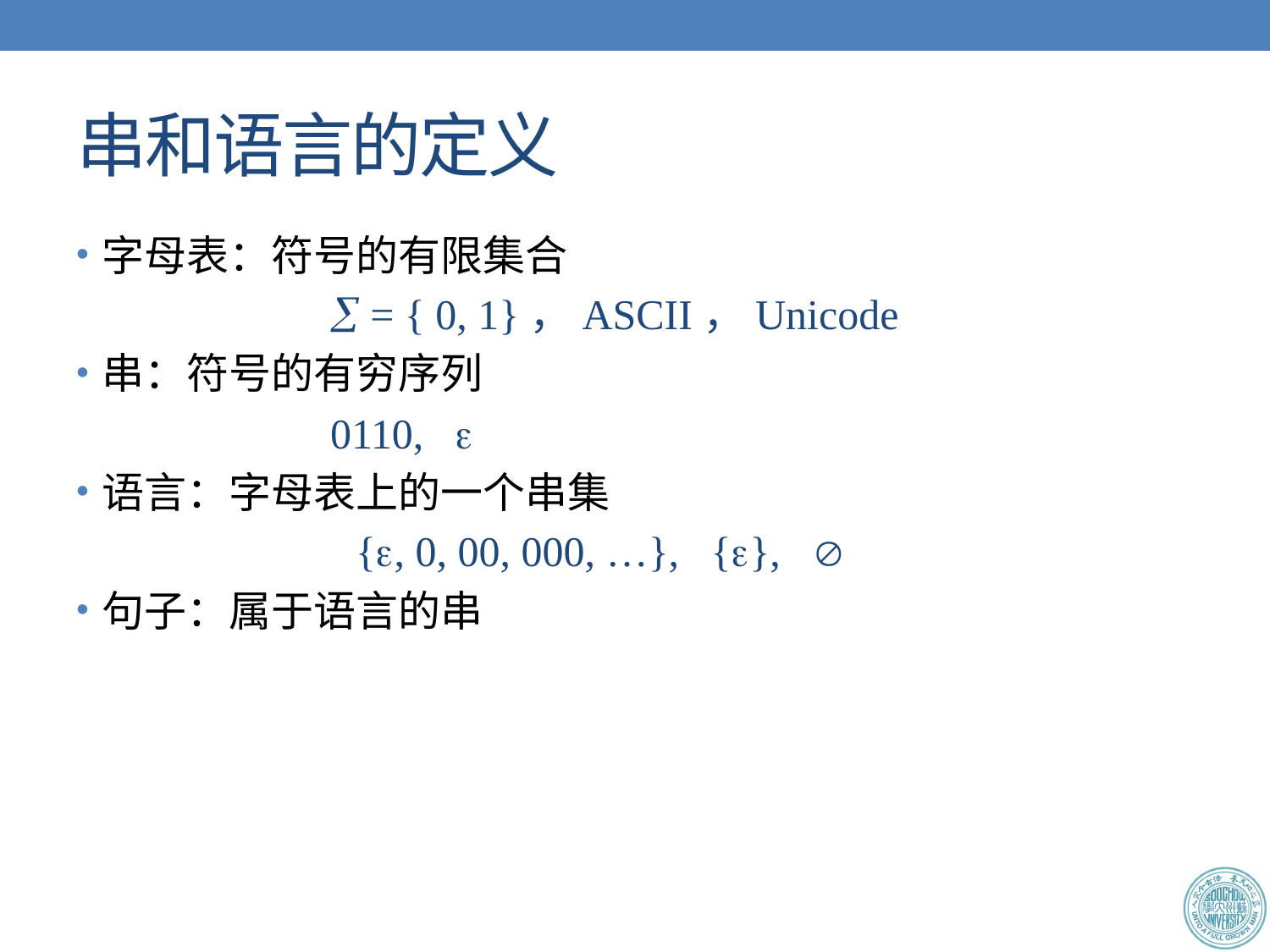

# 串和语言的定义
字母表：符号的有限集合
		∑ = { 0, 1}，ASCII，Unicode
串：符号的有穷序列
		0110,   ε
语言：字母表上的一个串集
			{ε, 0, 00, 000, …},   {ε},   ∅
句子：属于语言的串